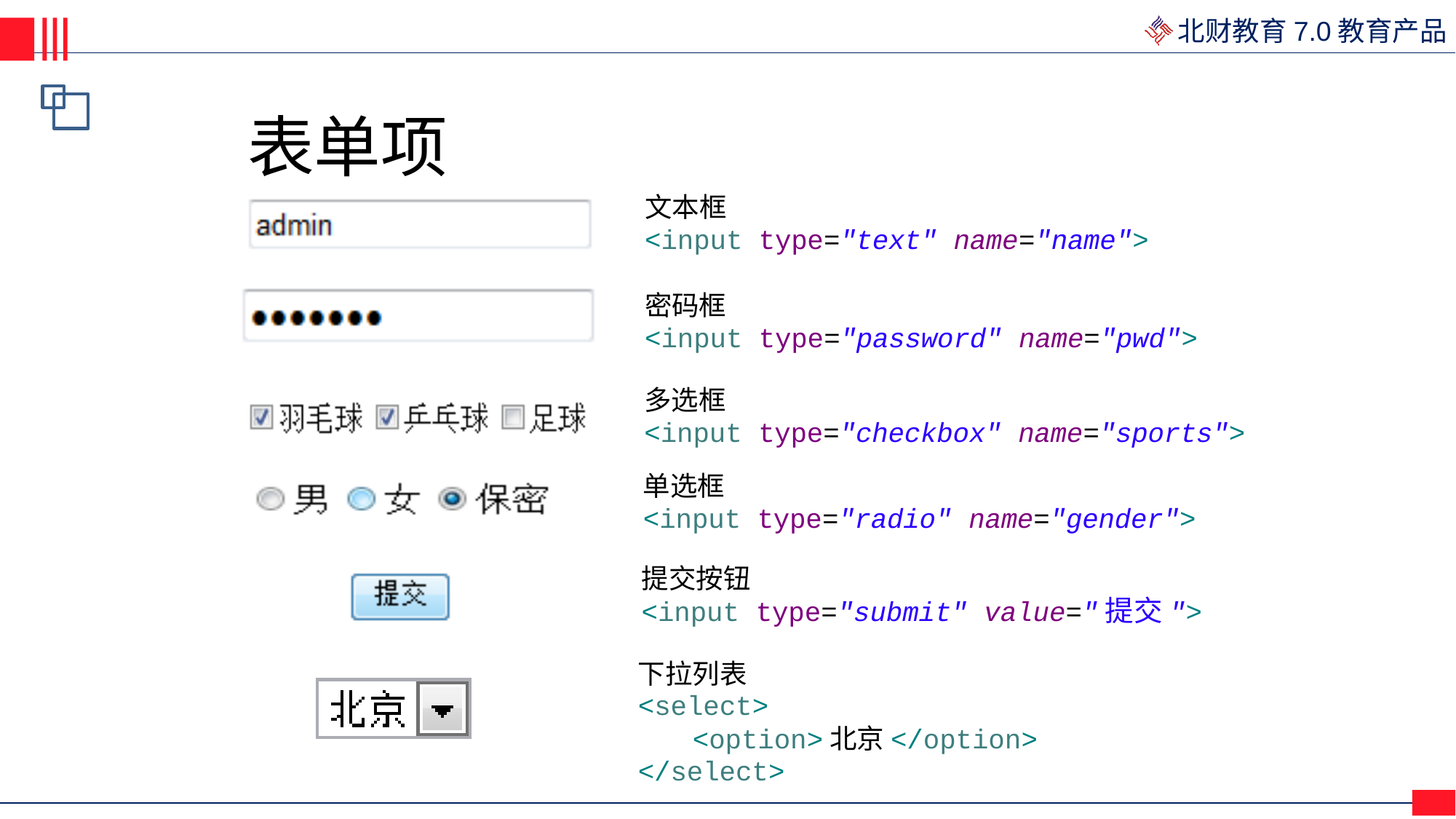

# 表单项
文本框
<input type="text" name="name">

密码框
<input type="password" name="pwd">

多选框
<input type="checkbox" name="sports">
单选框
<input type="radio" name="gender">

提交按钮
<input type="submit" value="提交">

下拉列表
<select>
<option>北京</option>
</select>